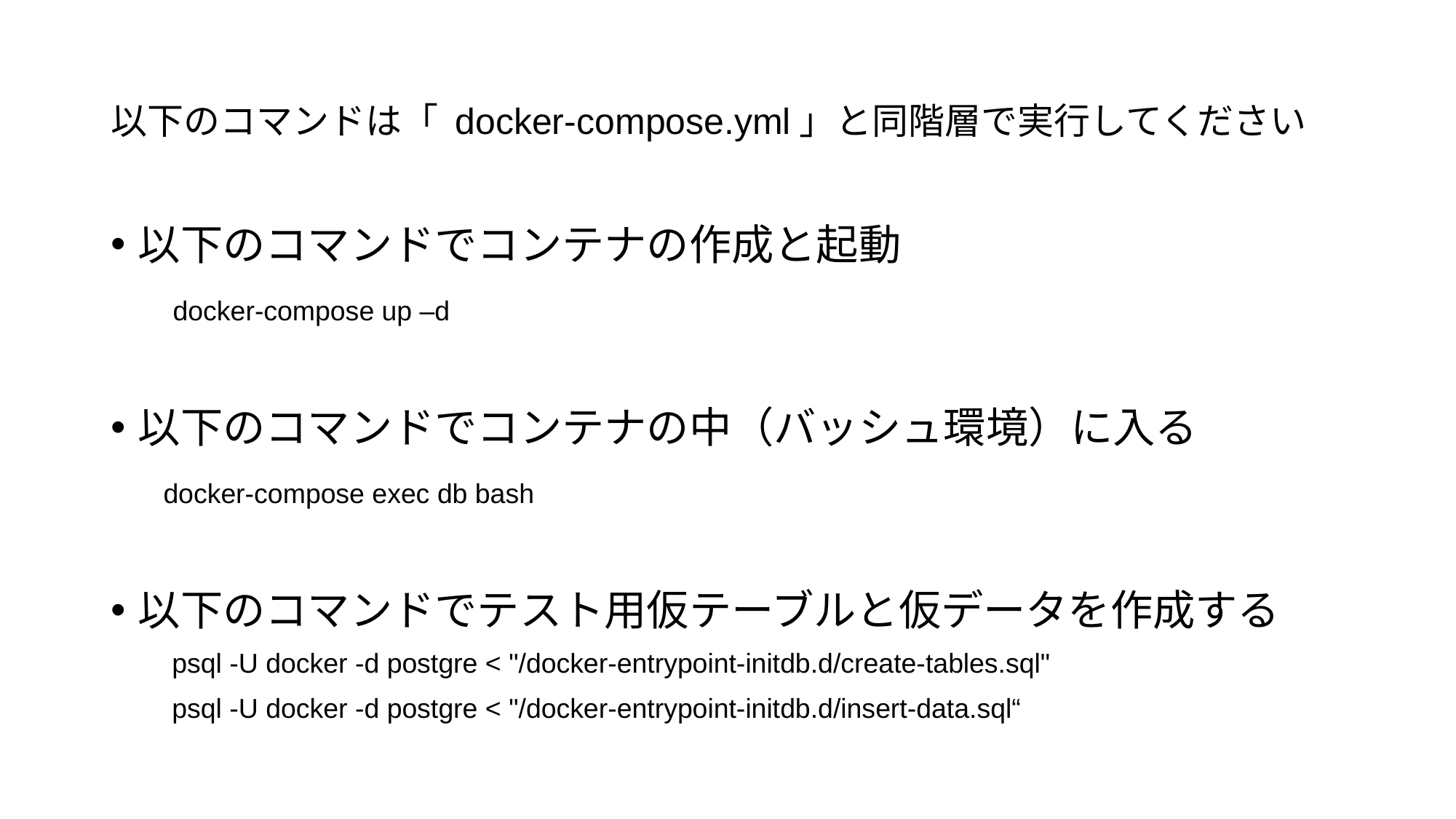

# 以下のコマンドは「 docker-compose.yml」と同階層で実行してください
以下のコマンドでコンテナの作成と起動
　 docker-compose up –d

以下のコマンドでコンテナの中（バッシュ環境）に入る
　docker-compose exec db bash

以下のコマンドでテスト用仮テーブルと仮データを作成する
　　psql -U docker -d postgre < "/docker-entrypoint-initdb.d/create-tables.sql"
　　psql -U docker -d postgre < "/docker-entrypoint-initdb.d/insert-data.sql“